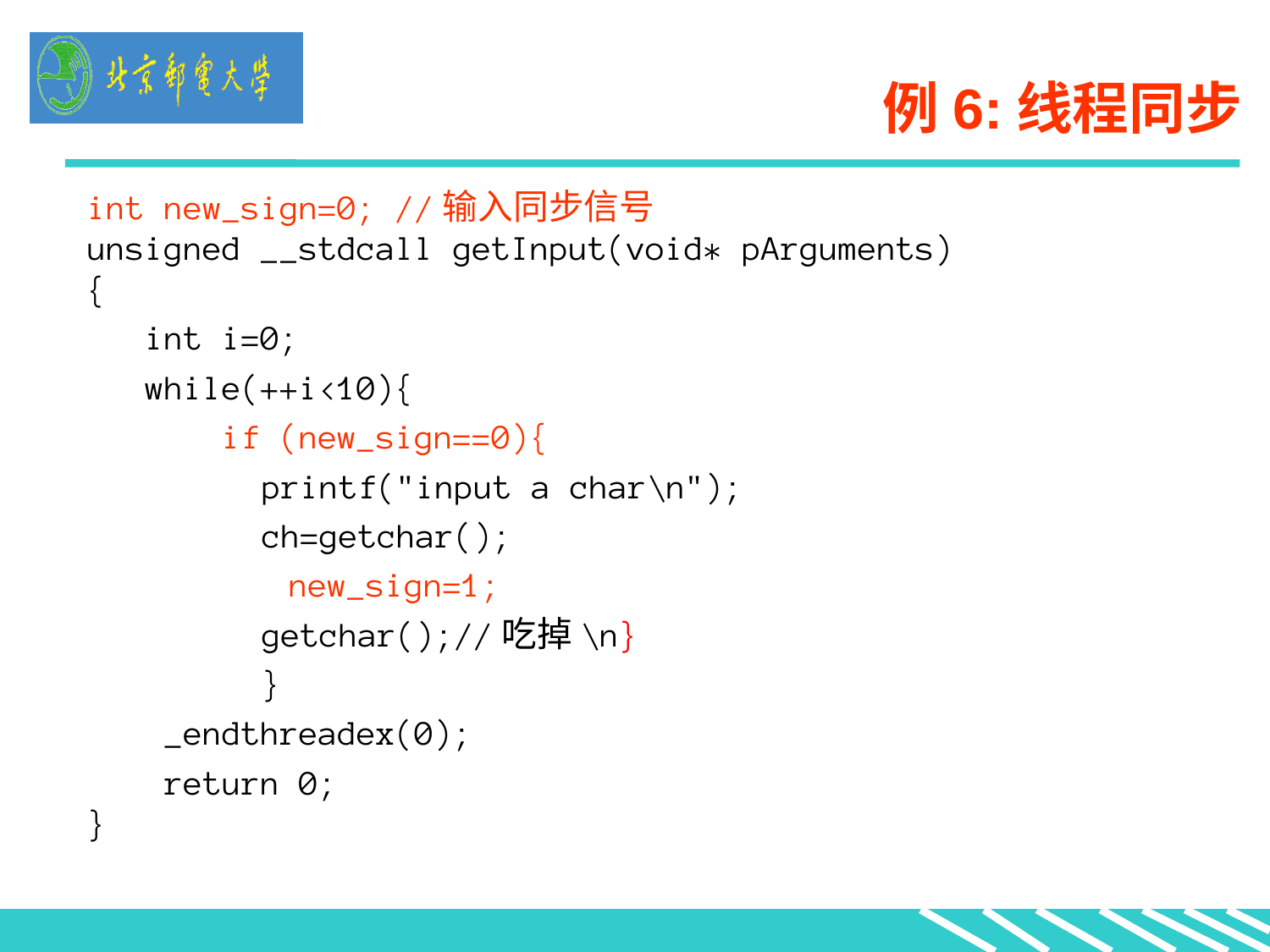

# 例6:线程同步
int new_sign=0; //输入同步信号
unsigned __stdcall getInput(void* pArguments)
{
   int i=0;
   while(++i<10){
       if (new_sign==0){
     	printf("input a char\n");
      	ch=getchar();
	        new_sign=1;
      	getchar();//吃掉\n}
   	}
    _endthreadex(0);
    return 0;
}